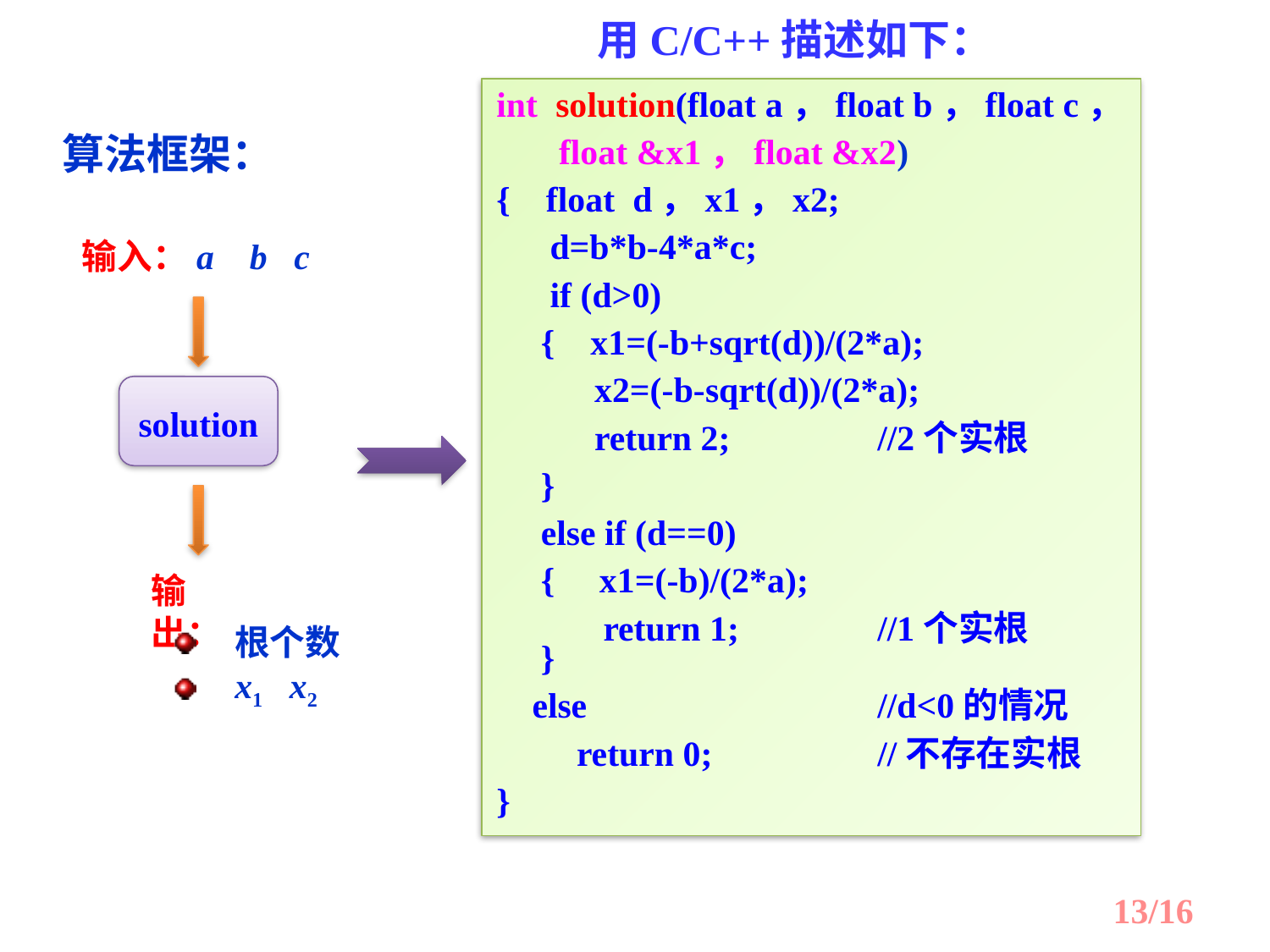

用C/C++描述如下：
int  solution(float a，float b，float c，
       float &x1，float &x2)
{    float  d，x1，x2;
      d=b*b-4*a*c;
      if (d>0)
     {    x1=(-b+sqrt(d))/(2*a);
           x2=(-b-sqrt(d))/(2*a);
           return 2; 		//2个实根
     }
     else if (d==0)
     {     x1=(-b)/(2*a);
            return 1;	 	//1个实根
     }
    else			//d<0的情况
         return 0;		//不存在实根
}

算法框架：
输入：a    b   c

solution

输出：
根个数
x1   x2
13